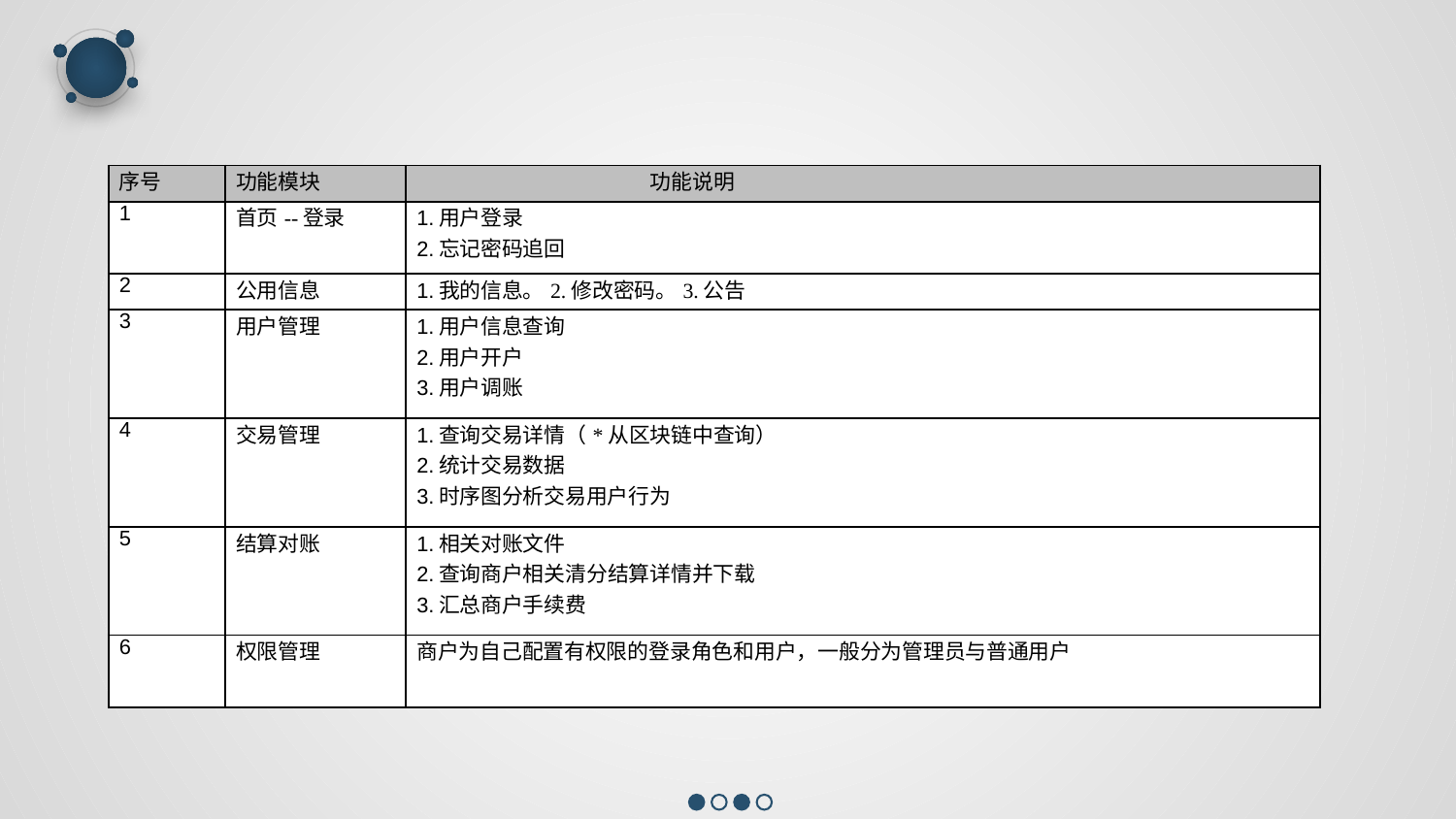

| 序号 | 功能模块 | 功能说明 |
| --- | --- | --- |
| 1 | 首页--登录 | 1.用户登录 2.忘记密码追回 |
| 2 | 公用信息 | 1.我的信息。2.修改密码。3.公告 |
| 3 | 用户管理 | 1.用户信息查询 2.用户开户 3.用户调账 |
| 4 | 交易管理 | 1.查询交易详情（\*从区块链中查询） 2.统计交易数据 3.时序图分析交易用户行为 |
| 5 | 结算对账 | 1.相关对账文件 2.查询商户相关清分结算详情并下载 3.汇总商户手续费 |
| 6 | 权限管理 | 商户为自己配置有权限的登录角色和用户，一般分为管理员与普通用户 |